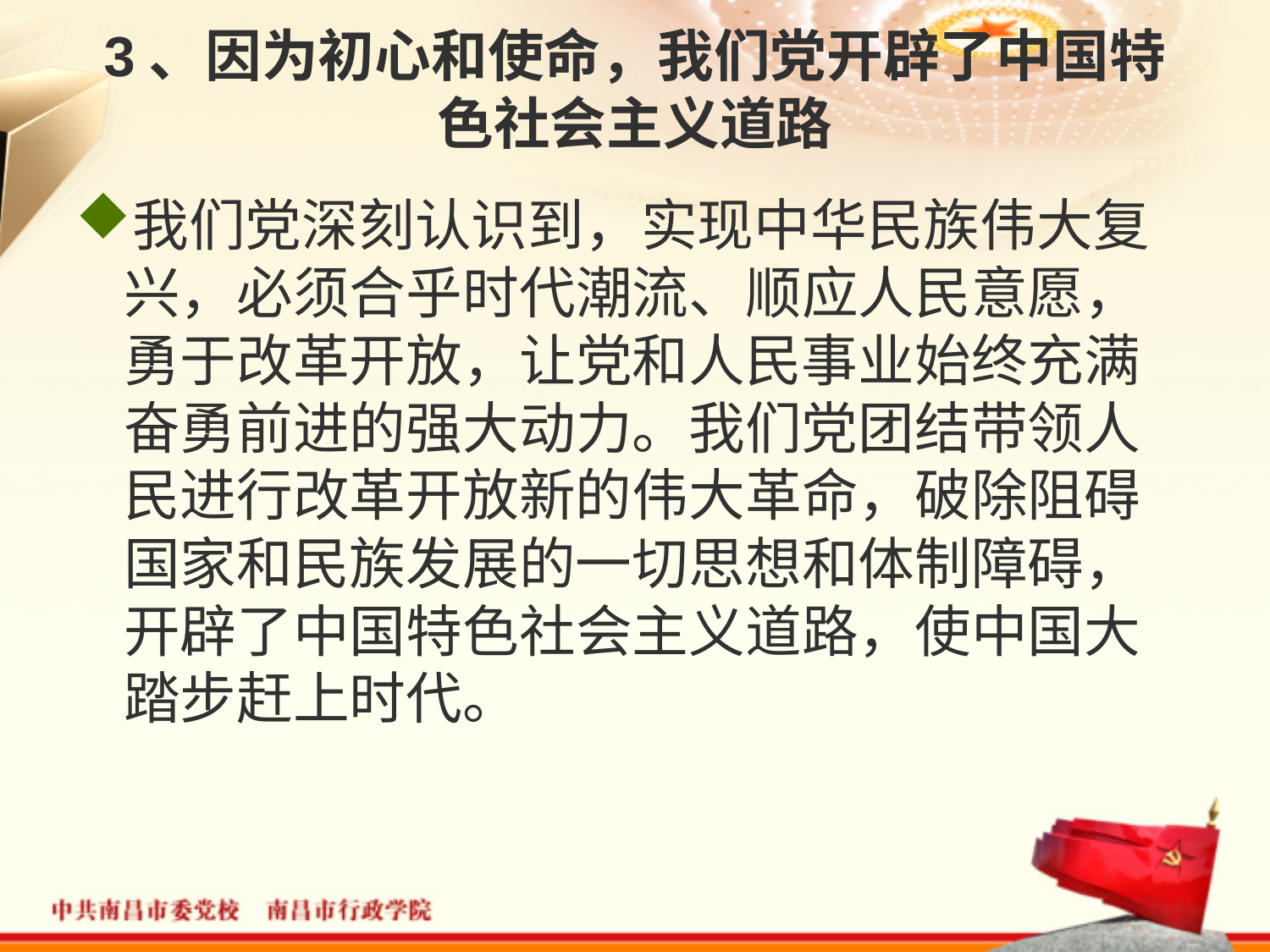

# 3、因为初心和使命，我们党开辟了中国特色社会主义道路
我们党深刻认识到，实现中华民族伟大复兴，必须合乎时代潮流、顺应人民意愿，勇于改革开放，让党和人民事业始终充满奋勇前进的强大动力。我们党团结带领人民进行改革开放新的伟大革命，破除阻碍国家和民族发展的一切思想和体制障碍，开辟了中国特色社会主义道路，使中国大踏步赶上时代。